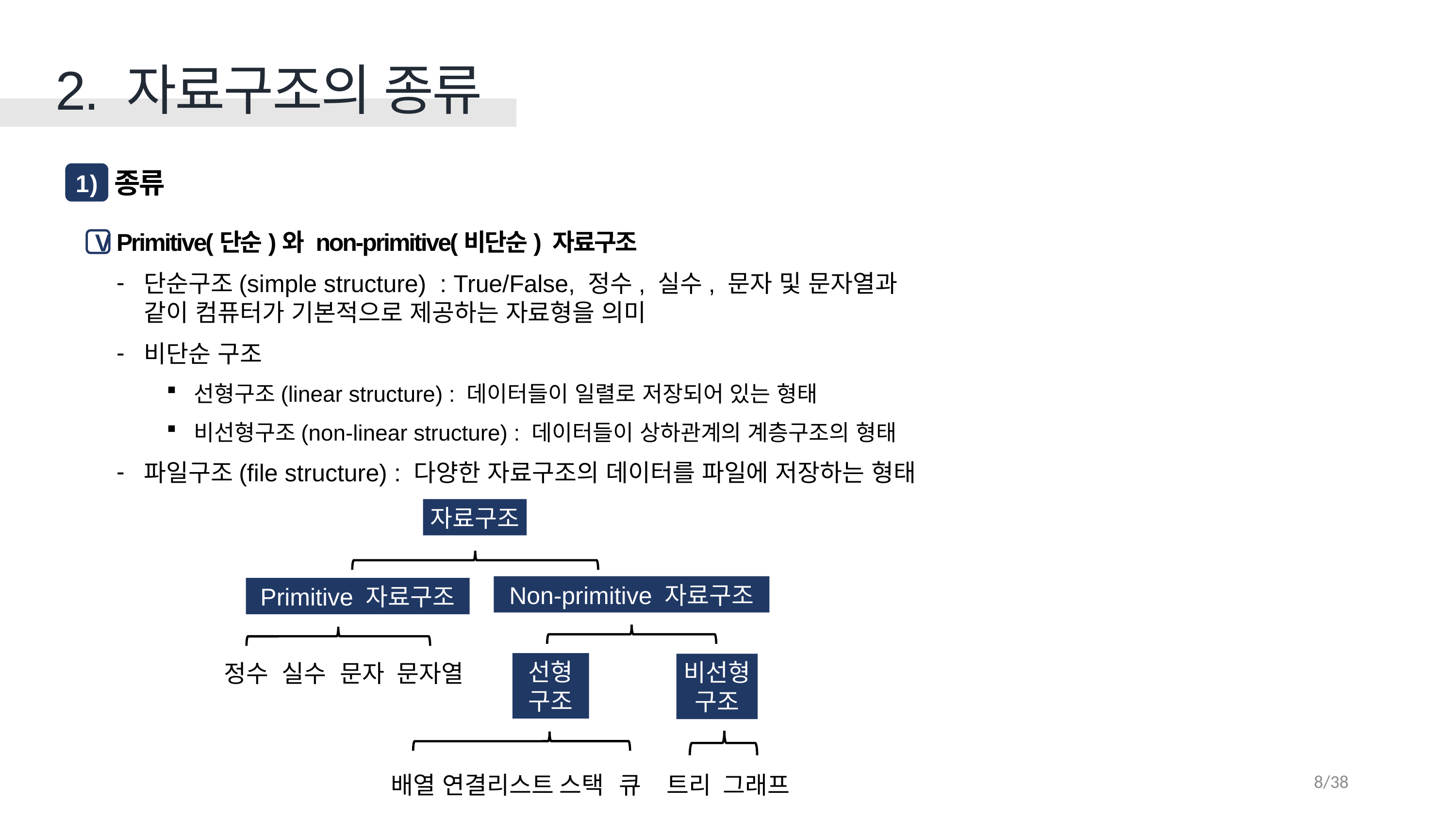

2. 자료구조의 종류

종류
1 )
Primitive(단순)와 non-primitive(비단순) 자료구조

단순구조(simple structure)  : True/False, 정수, 실수, 문자 및 문자열과
같이 컴퓨터가 기본적으로 제공하는 자료형을 의미

비단순 구조

선형구조(linear structure) : 데이터들이 일렬로 저장되어 있는 형태

비선형구조(non-linear structure) : 데이터들이 상하관계의 계층구조의 형태

파일구조(file structure) : 다양한 자료구조의 데이터를 파일에 저장하는 형태
V

자료구조

Non-primitive 자료구조
Primitive 자료구조

선형
구조
비선형
구조
문자
문자열
정수
실수

스택
큐
트리
그래프
배열
연결리스트
8/38